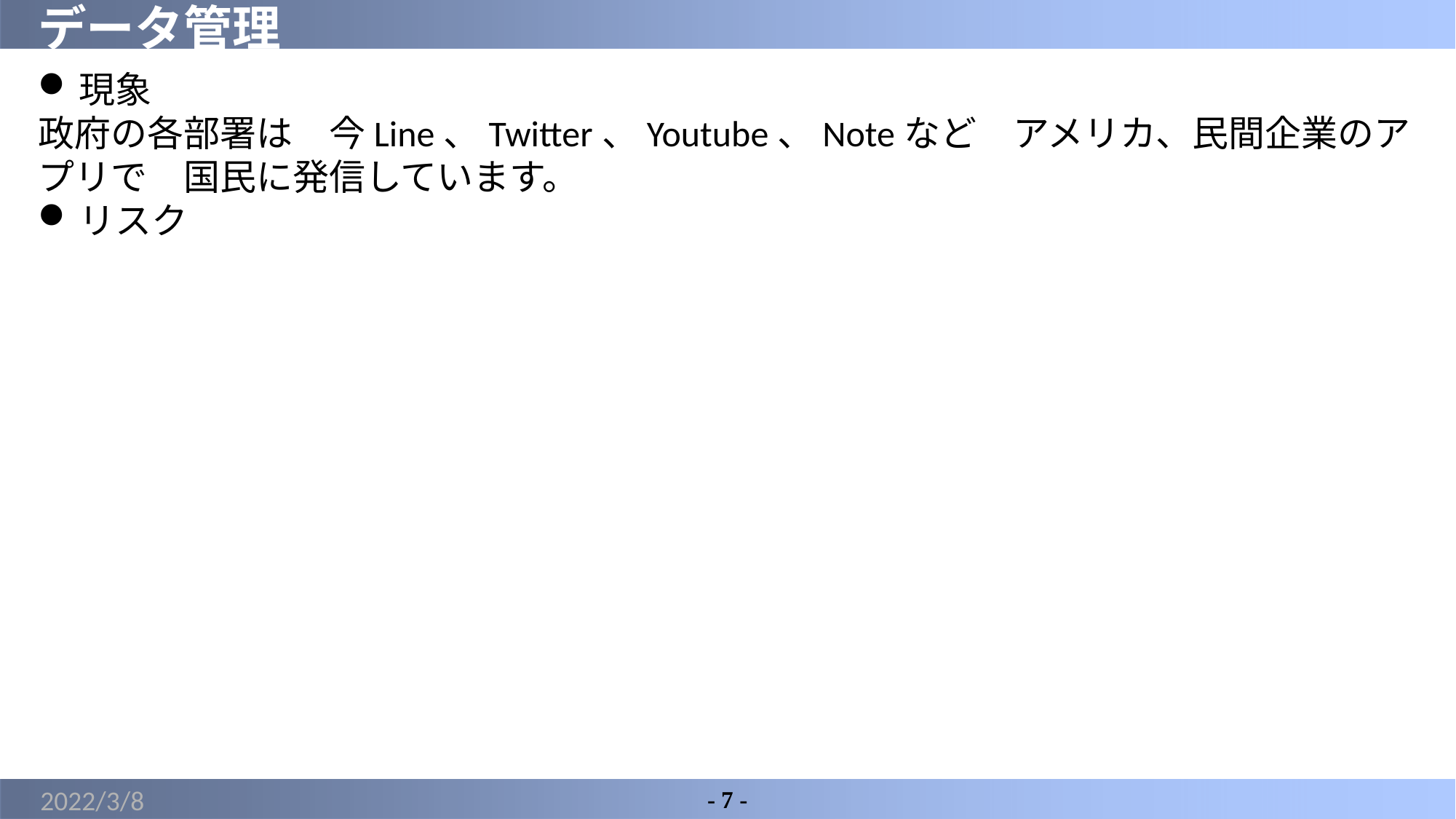

# データ管理
現象
政府の各部署は　今Line、Twitter、Youtube、Noteなど　アメリカ、民間企業のアプリで　国民に発信しています。
リスク

2022/3/8
- 7 -